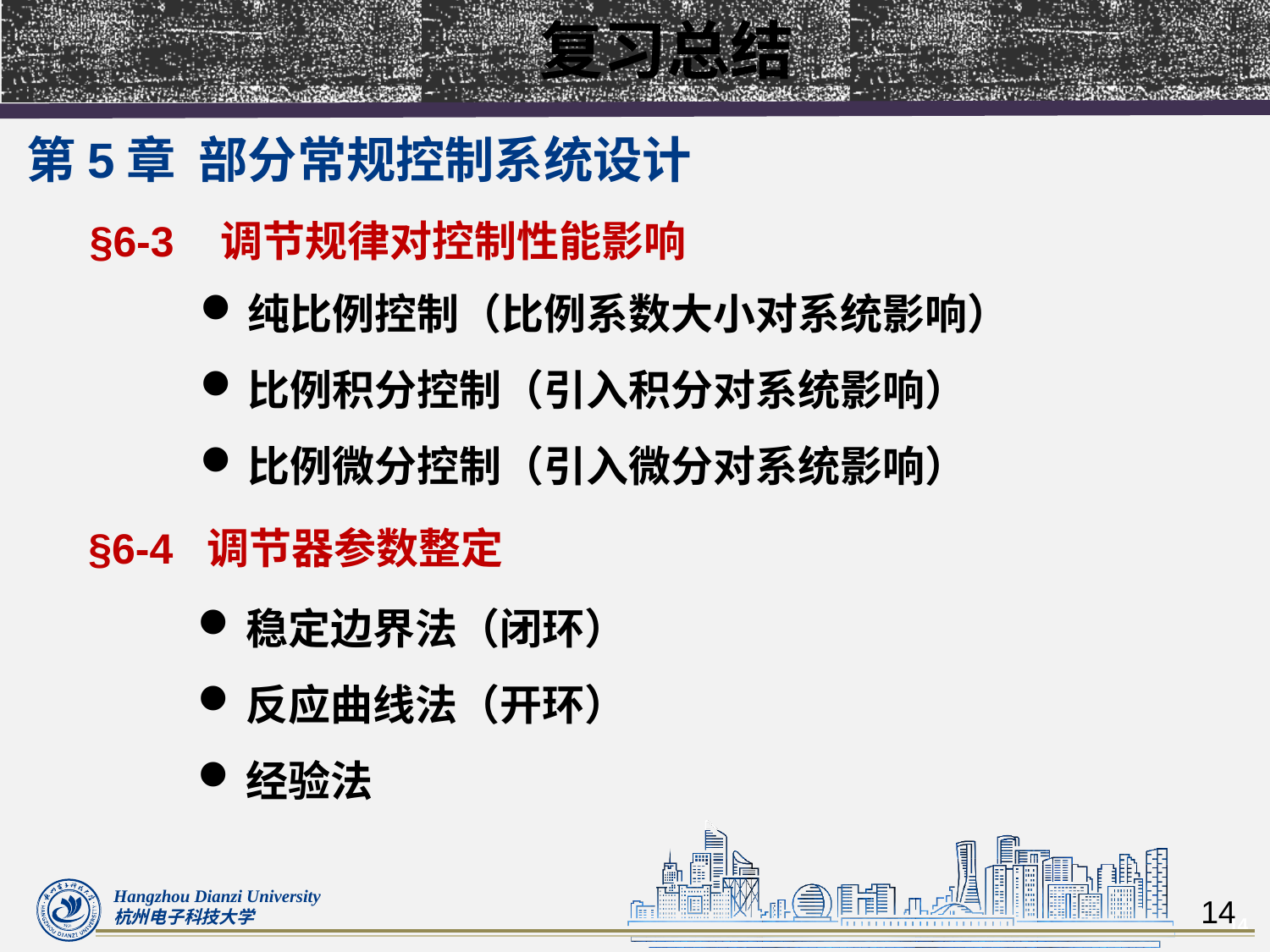

复习总结
第5章  部分常规控制系统设计
§6-3   调节规律对控制性能影响
纯比例控制（比例系数大小对系统影响）
比例积分控制（引入积分对系统影响）
比例微分控制（引入微分对系统影响）
§6-4  调节器参数整定
稳定边界法（闭环）
反应曲线法（开环）
经验法
14